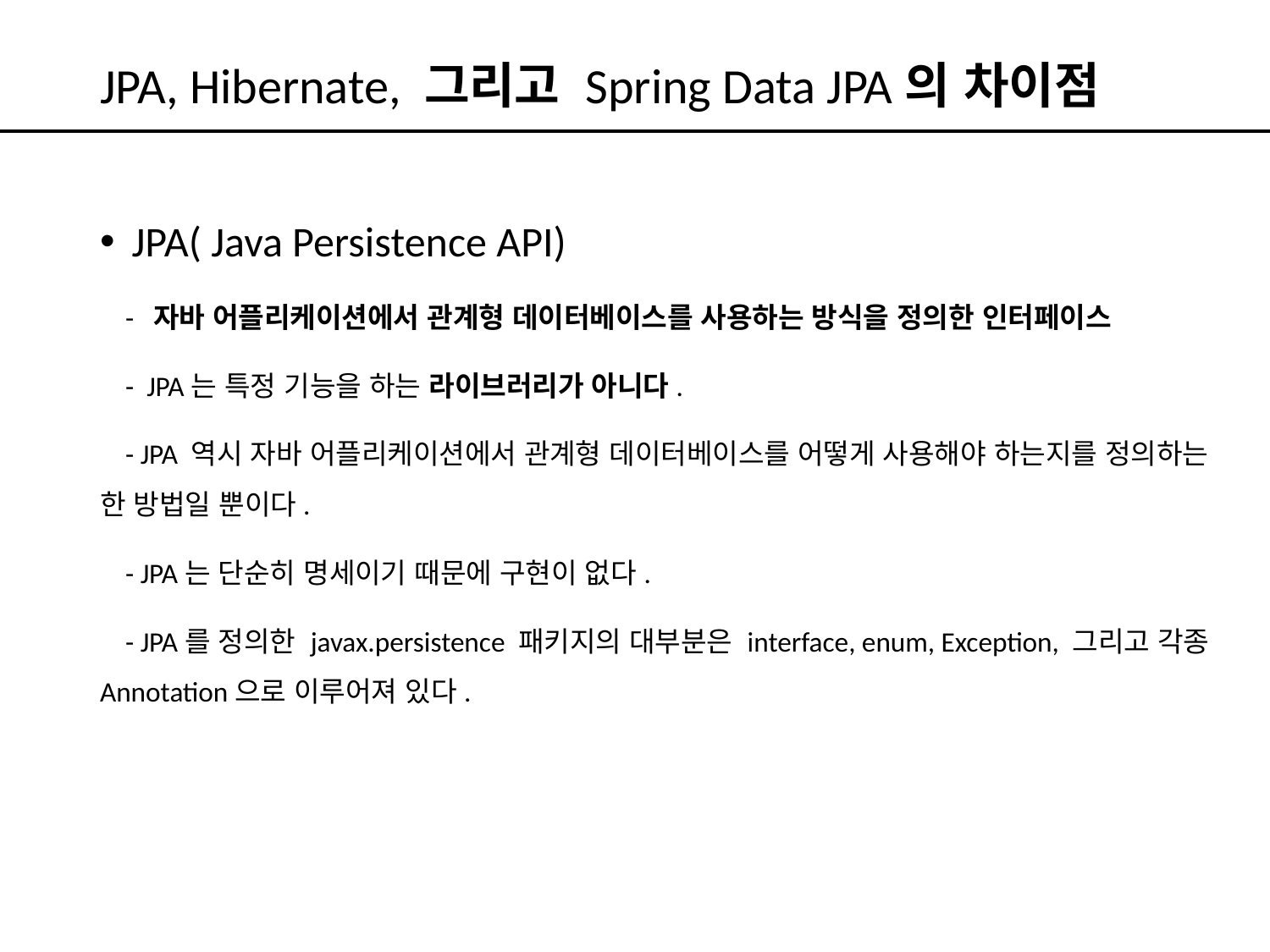

# JPA, Hibernate, 그리고 Spring Data JPA의 차이점
JPA( Java Persistence API)
    -  자바 어플리케이션에서 관계형 데이터베이스를 사용하는 방식을 정의한 인터페이스
    -  JPA는 특정 기능을 하는 라이브러리가 아니다.
    - JPA 역시 자바 어플리케이션에서 관계형 데이터베이스를 어떻게 사용해야 하는지를 정의하는 한 방법일 뿐이다.
    - JPA는 단순히 명세이기 때문에 구현이 없다.
    - JPA를 정의한 javax.persistence 패키지의 대부분은 interface, enum, Exception, 그리고 각종 Annotation으로 이루어져 있다.